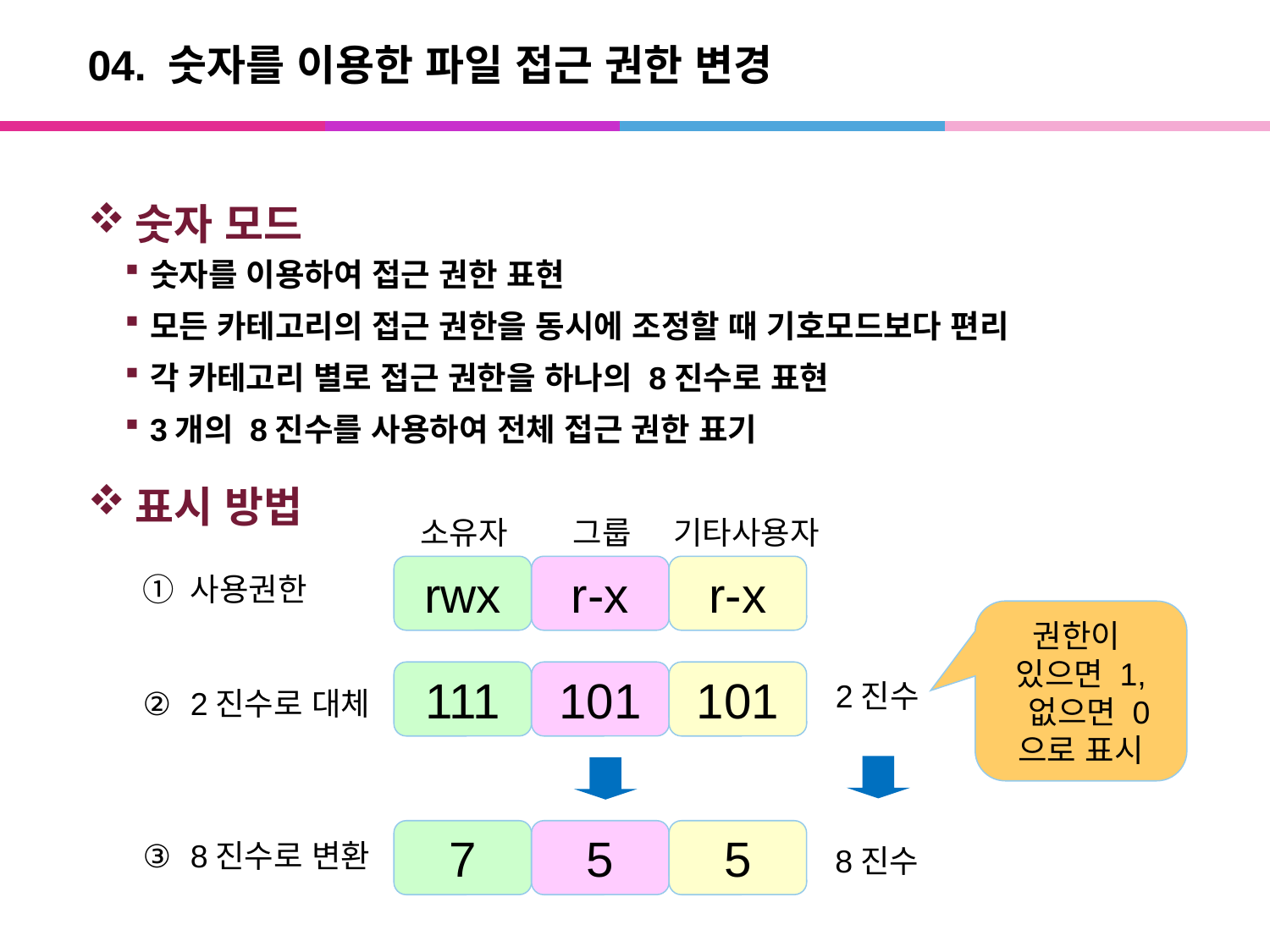

# 04. 숫자를 이용한 파일 접근 권한 변경
숫자 모드
숫자를 이용하여 접근 권한 표현
모든 카테고리의 접근 권한을 동시에 조정할 때 기호모드보다 편리
각 카테고리 별로 접근 권한을 하나의 8진수로 표현
3개의 8진수를 사용하여 전체 접근 권한 표기
표시 방법
소유자
그룹
기타사용자
rwx
r-x
r-x
사용권한

2진수로 대체

8진수로 변환
권한이
있으면 1,
 없으면 0
으로 표시
111
101
101
2진수

7
5
5
8진수